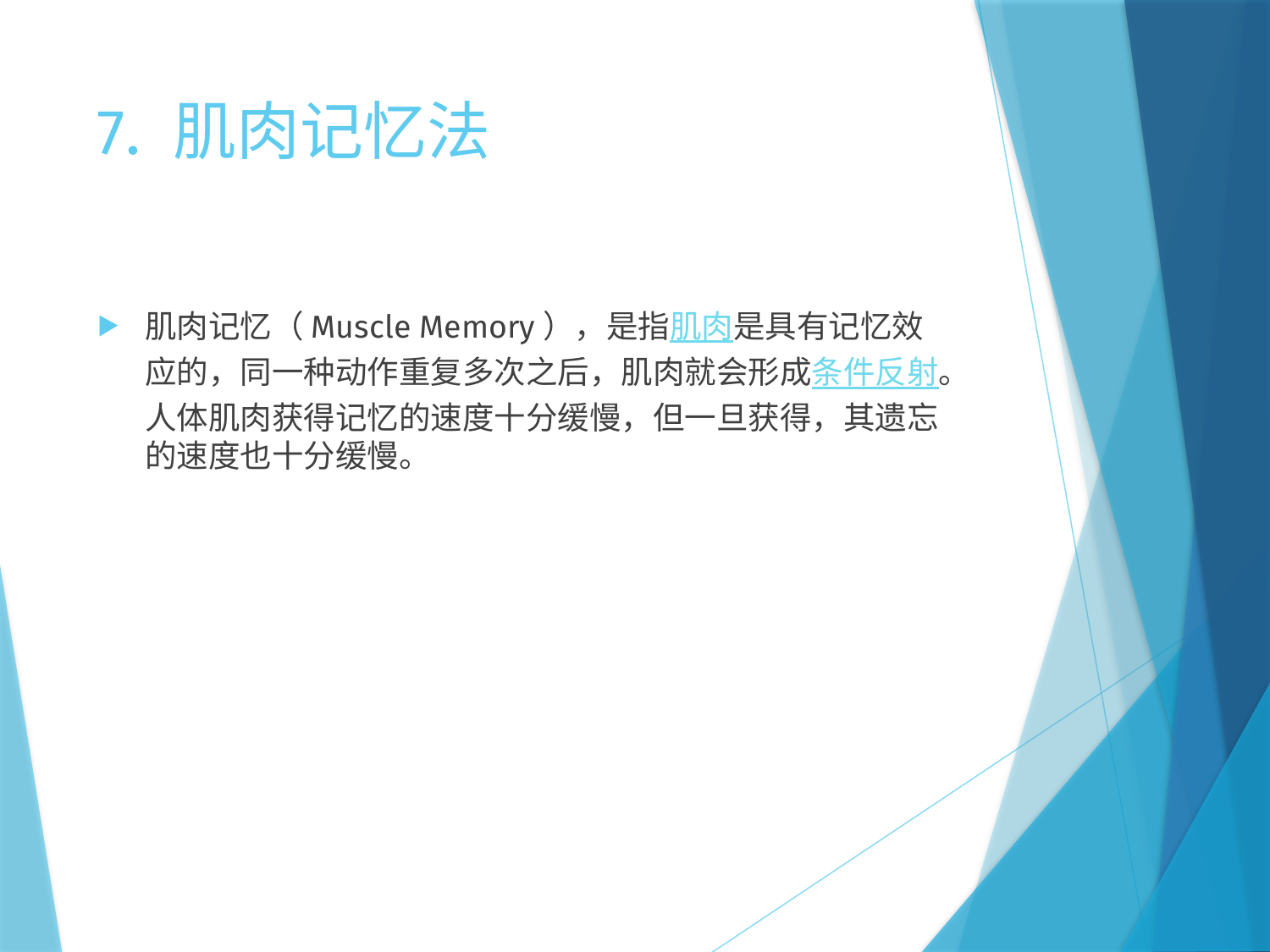

# 7. 肌肉记忆法
肌肉记忆（Muscle Memory），是指肌肉是具有记忆效应的，同一种动作重复多次之后，肌肉就会形成条件反射。人体肌肉获得记忆的速度十分缓慢，但一旦获得，其遗忘的速度也十分缓慢。